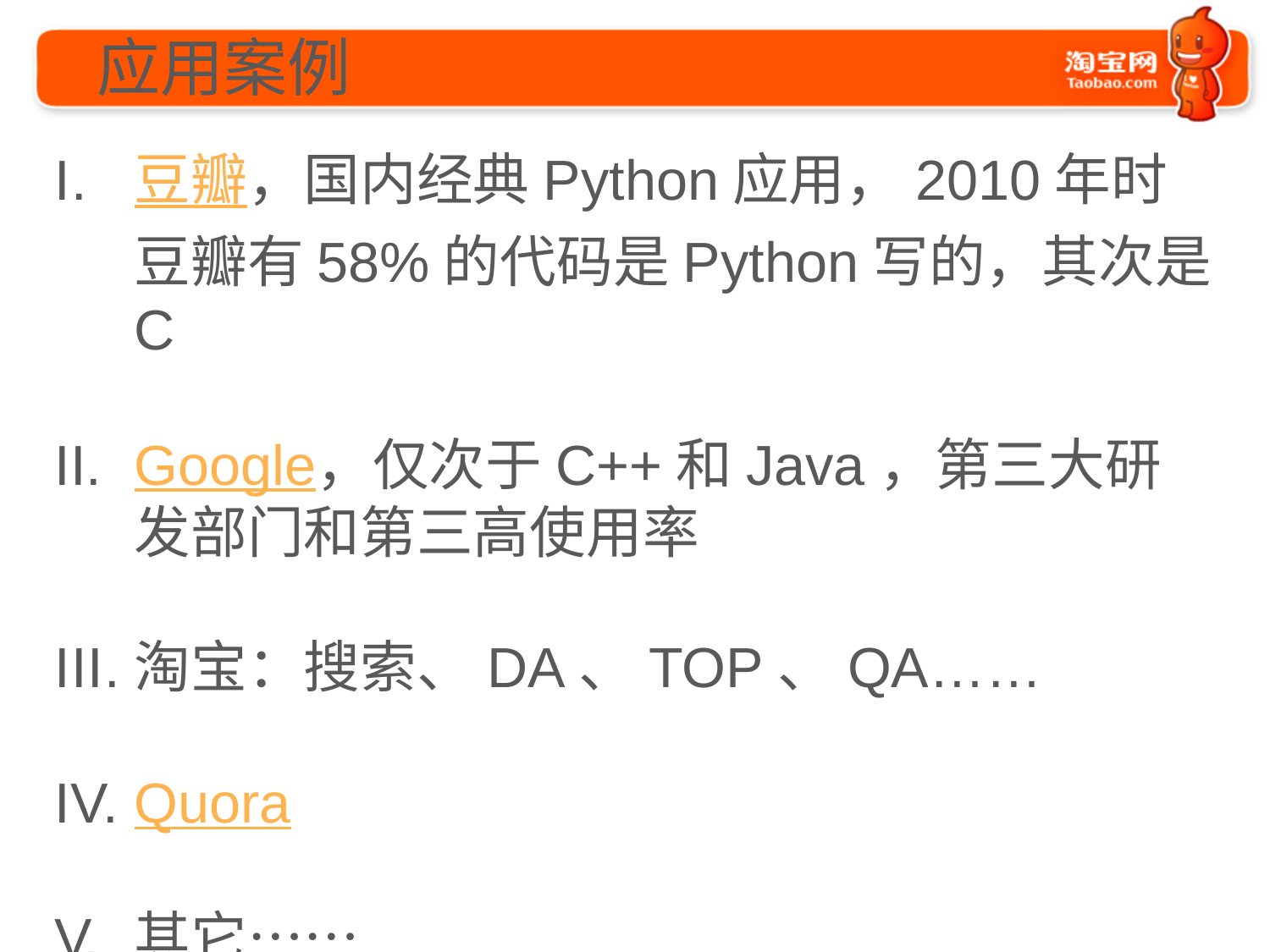

应用案例
豆瓣，国内经典Python应用，2010年时豆瓣有58%的代码是Python写的，其次是C

Google，仅次于C++和Java，第三大研发部门和第三高使用率

淘宝：搜索、DA、TOP、QA……

Quora

其它……